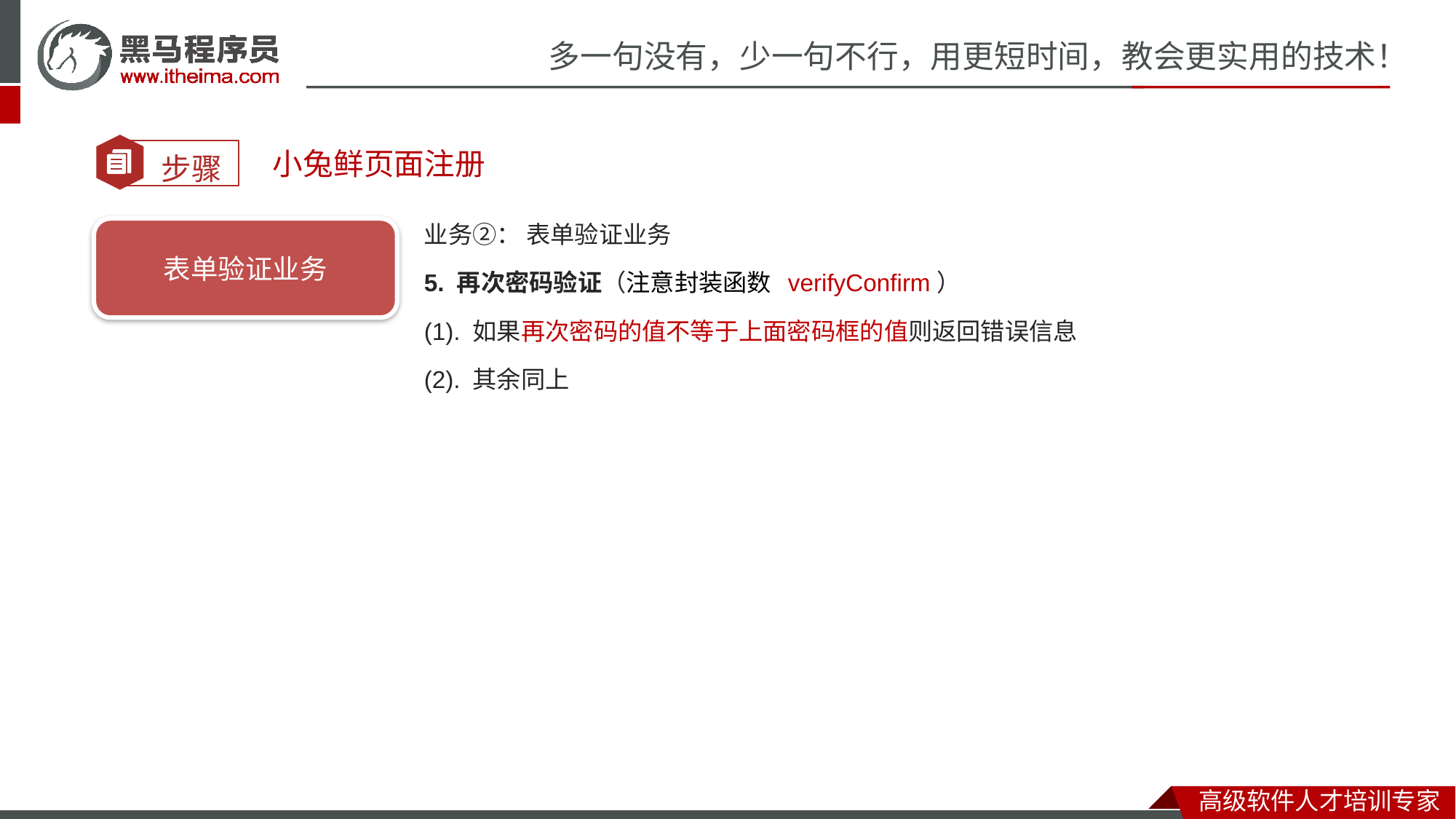

小兔鲜页面注册
业务②： 表单验证业务
5. 再次密码验证（注意封装函数  verifyConfirm）
(1). 如果再次密码的值不等于上面密码框的值则返回错误信息
(2). 其余同上

表单验证业务